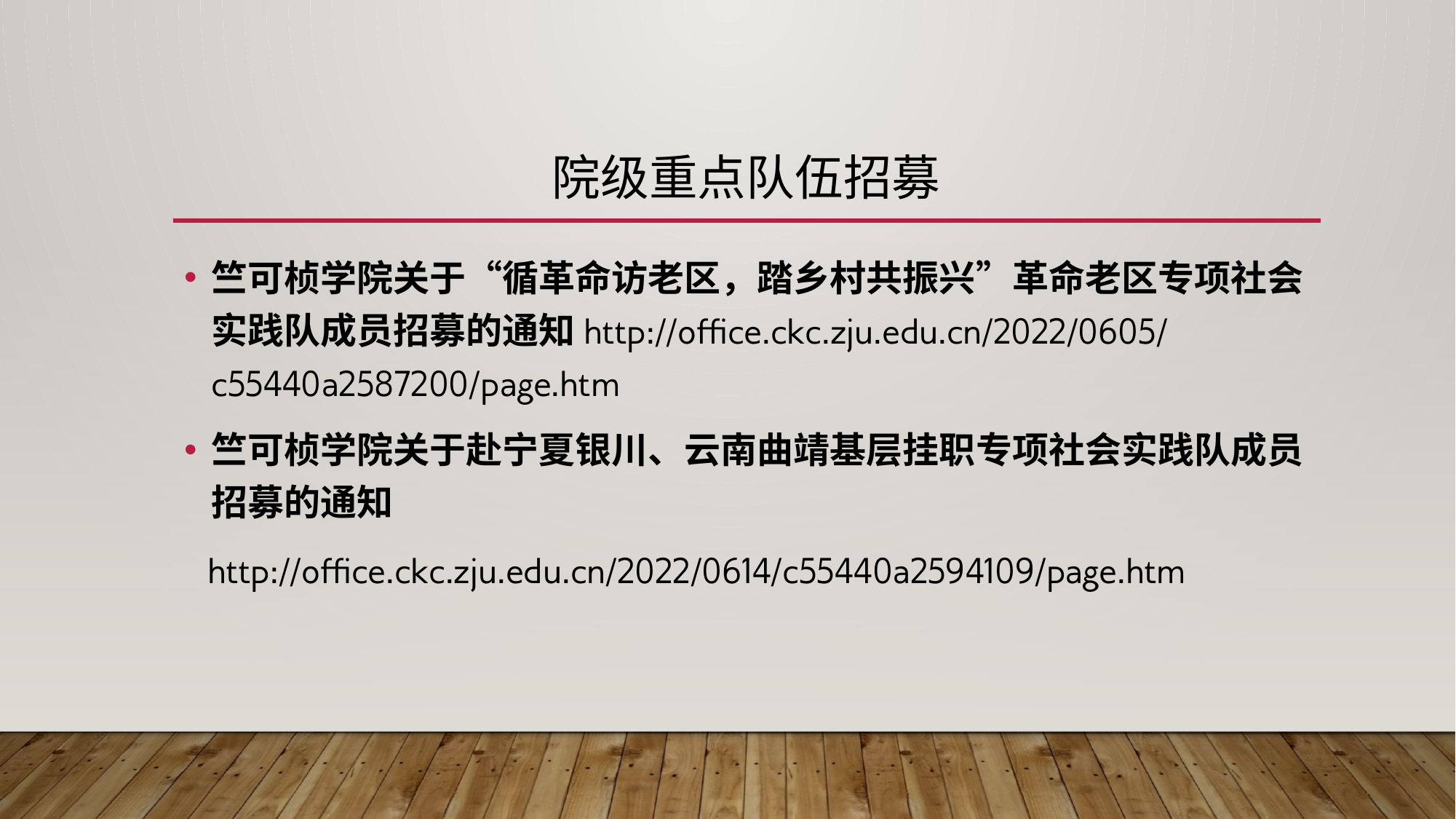

# 院级重点队伍招募
竺可桢学院关于“循革命访老区，踏乡村共振兴”革命老区专项社会实践队成员招募的通知http://office.ckc.zju.edu.cn/2022/0605/c55440a2587200/page.htm
竺可桢学院关于赴宁夏银川、云南曲靖基层挂职专项社会实践队成员招募的通知
  http://office.ckc.zju.edu.cn/2022/0614/c55440a2594109/page.htm